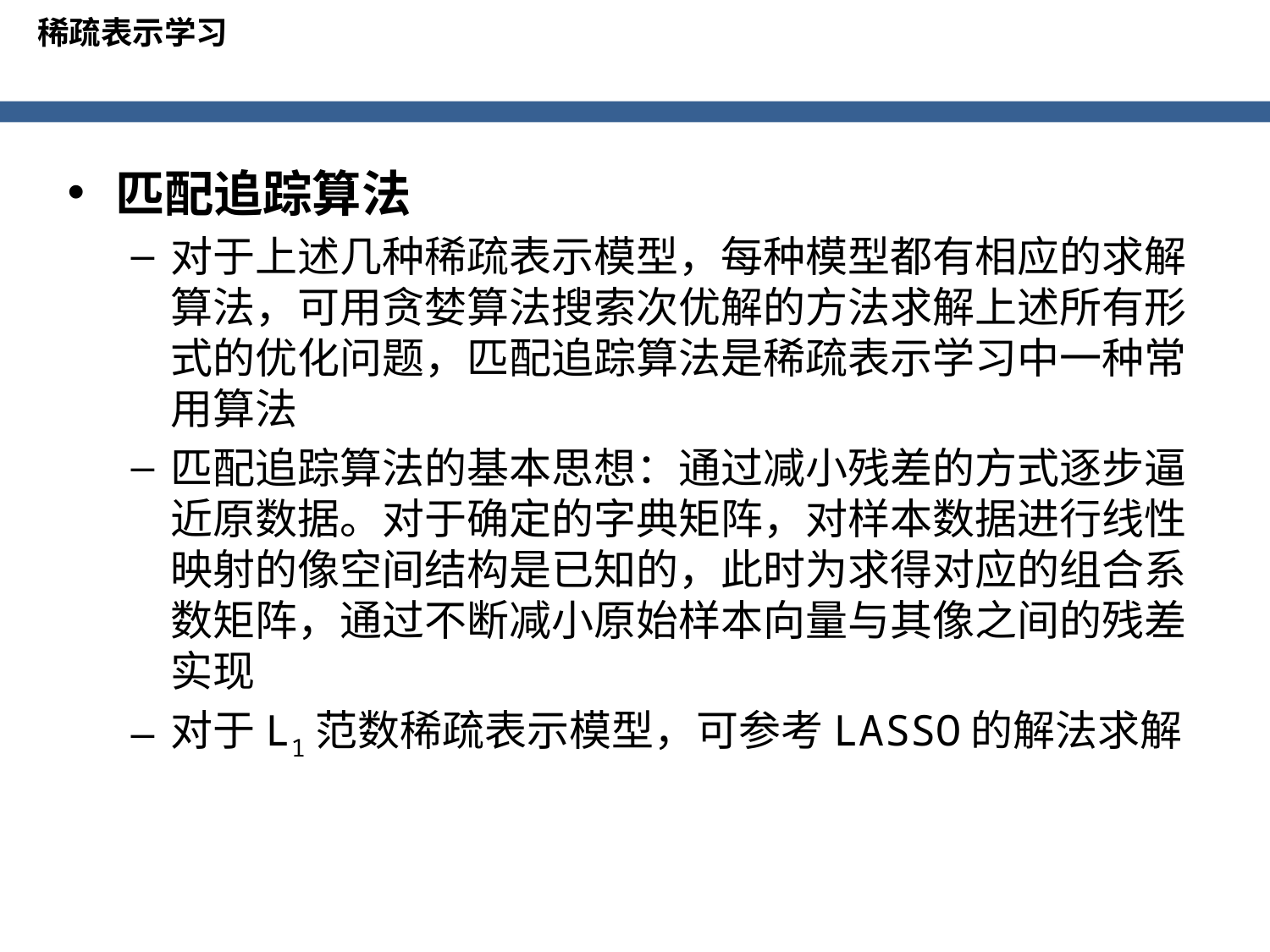

稀疏表示学习
匹配追踪算法
对于上述几种稀疏表示模型，每种模型都有相应的求解算法，可用贪婪算法搜索次优解的方法求解上述所有形式的优化问题，匹配追踪算法是稀疏表示学习中一种常用算法
匹配追踪算法的基本思想：通过减小残差的方式逐步逼近原数据。对于确定的字典矩阵，对样本数据进行线性映射的像空间结构是已知的，此时为求得对应的组合系数矩阵，通过不断减小原始样本向量与其像之间的残差实现
对于L1范数稀疏表示模型，可参考LASSO的解法求解